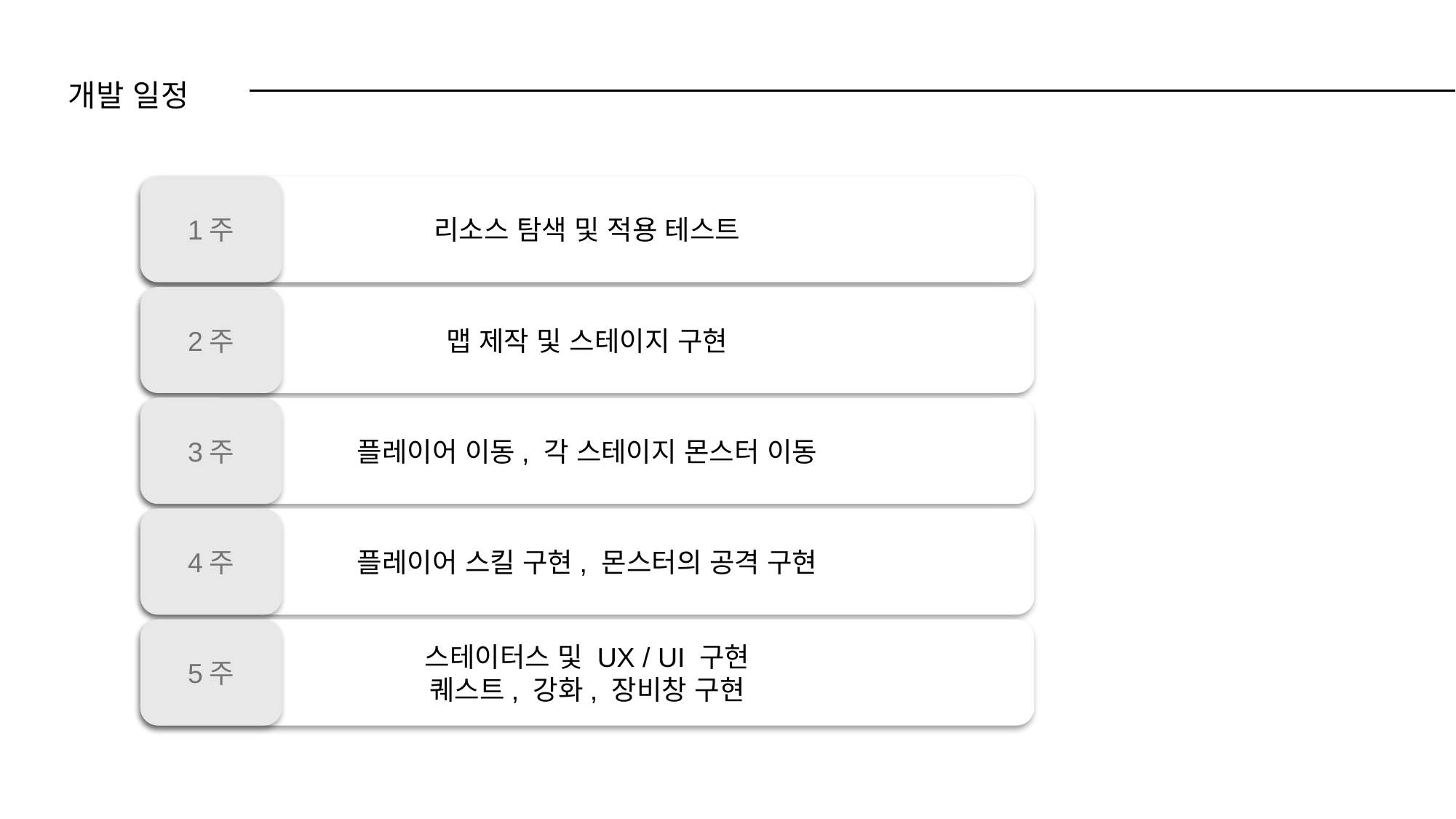

개발 일정
리소스 탐색 및 적용 테스트
1주
맵 제작 및 스테이지 구현
2주
플레이어 이동, 각 스테이지 몬스터 이동
3주
플레이어 스킬 구현, 몬스터의 공격 구현
4주
스테이터스 및 UX / UI 구현
퀘스트, 강화, 장비창 구현
5주